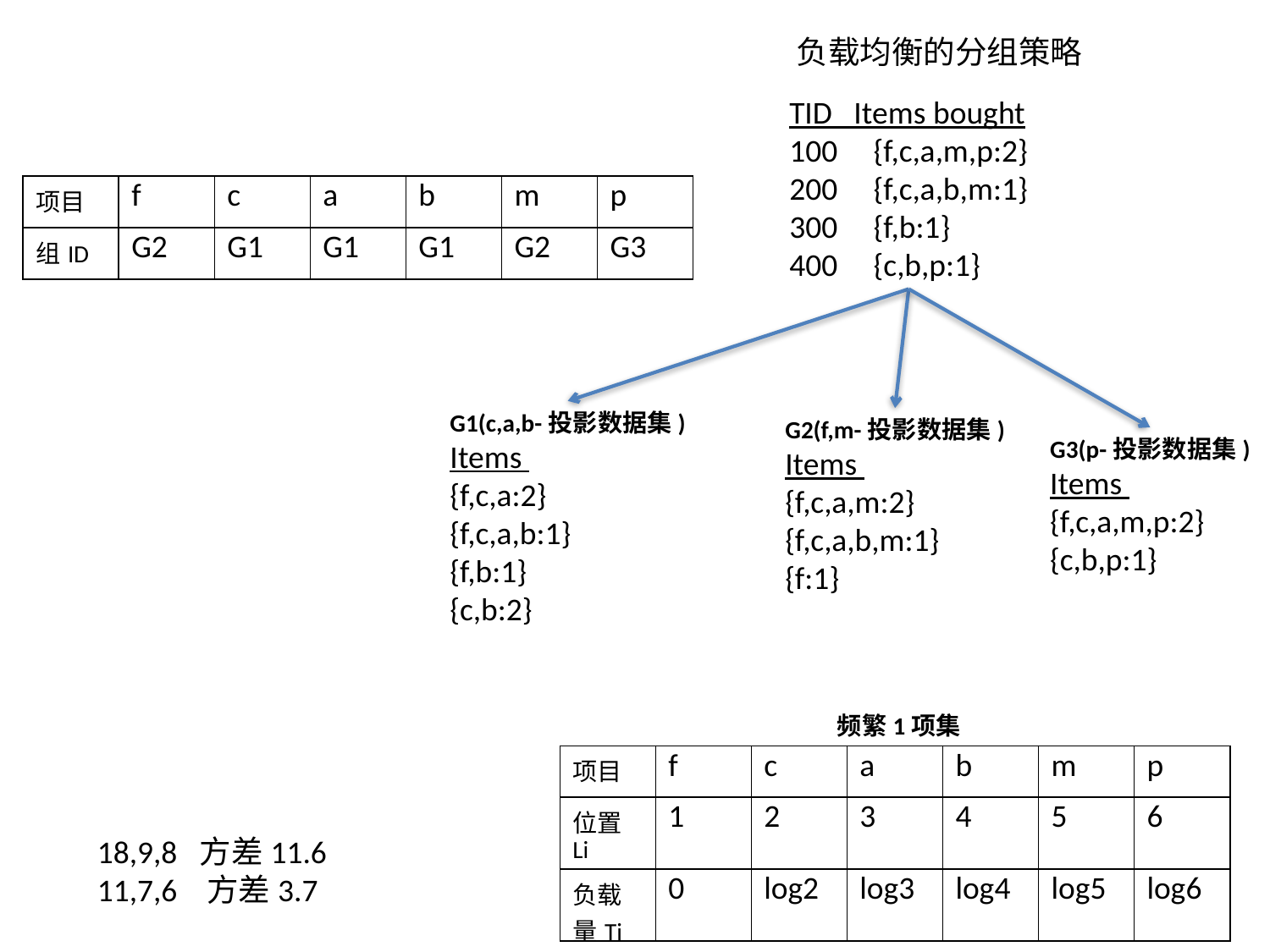

负载均衡的分组策略
TID   Items bought
100     {f,c,a,m,p:2}
200     {f,c,a,b,m:1}
300     {f,b:1}
400     {c,b,p:1}
| 项目 | f | c | a | b | m | p |
| --- | --- | --- | --- | --- | --- | --- |
| 组ID | G2 | G1 | G1 | G1 | G2 | G3 |
G1(c,a,b-投影数据集)
Items
{f,c,a:2}
{f,c,a,b:1}
{f,b:1}
{c,b:2}
G2(f,m-投影数据集)
Items
{f,c,a,m:2}
{f,c,a,b,m:1}
{f:1}
G3(p-投影数据集)
Items
{f,c,a,m,p:2}
{c,b,p:1}
频繁1项集
| 项目 | f | c | a | b | m | p |
| --- | --- | --- | --- | --- | --- | --- |
| 位置Li | 1 | 2 | 3 | 4 | 5 | 6 |
| 负载量Ti | 0 | log2 | log3 | log4 | log5 | log6 |
18,9,8  方差11.6
11,7,6   方差3.7